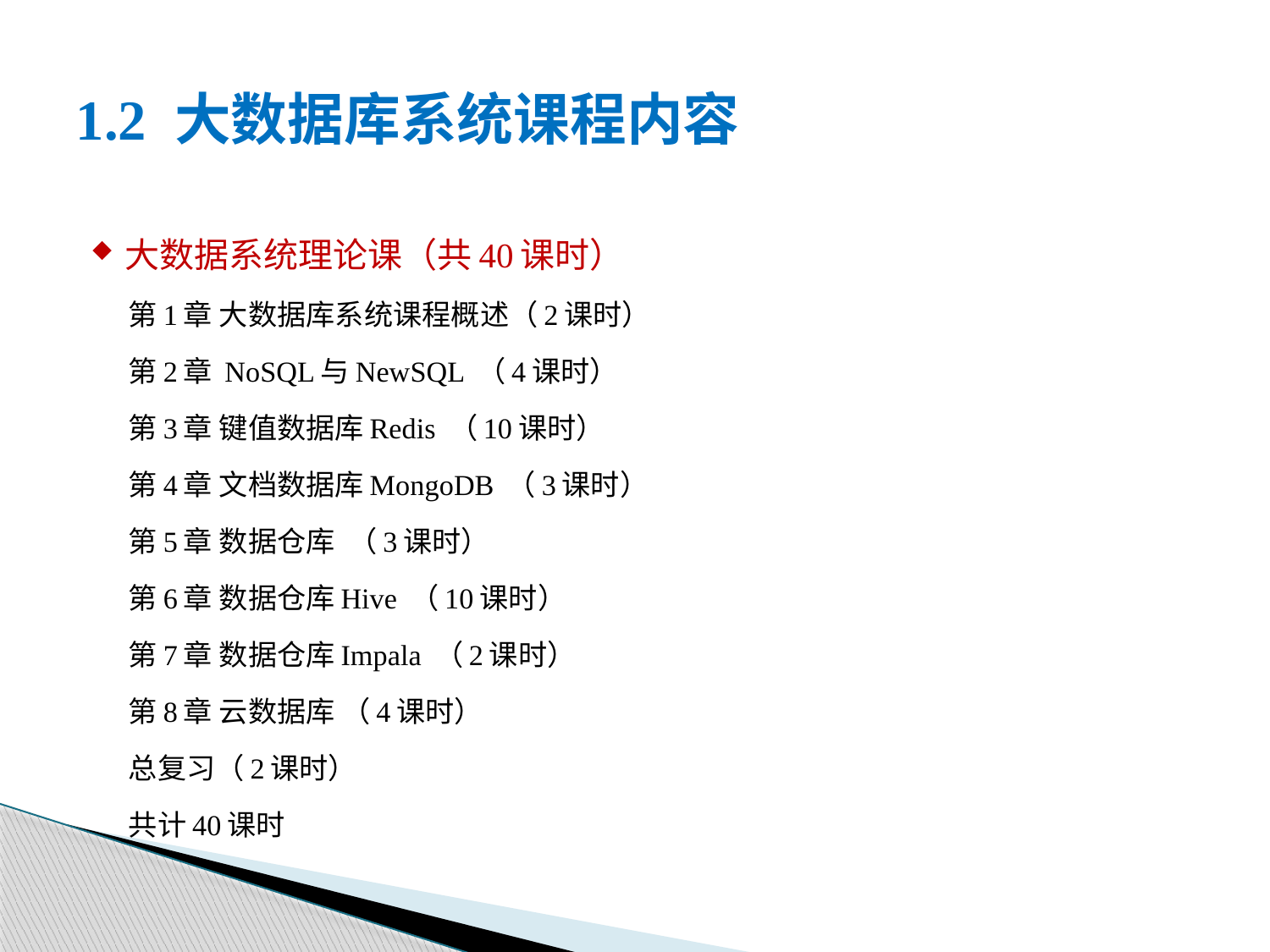

# 1.2 大数据库系统课程内容
大数据系统理论课（共40课时）
第1章 大数据库系统课程概述（2课时）
第2章 NoSQL与NewSQL （4课时）
第3章 键值数据库Redis （10课时）
第4章 文档数据库MongoDB （3课时）
第5章 数据仓库  （3课时）
第6章 数据仓库Hive （10课时）
第7章 数据仓库Impala （2课时）
第8章 云数据库 （4课时）
总复习（2课时）
共计40课时